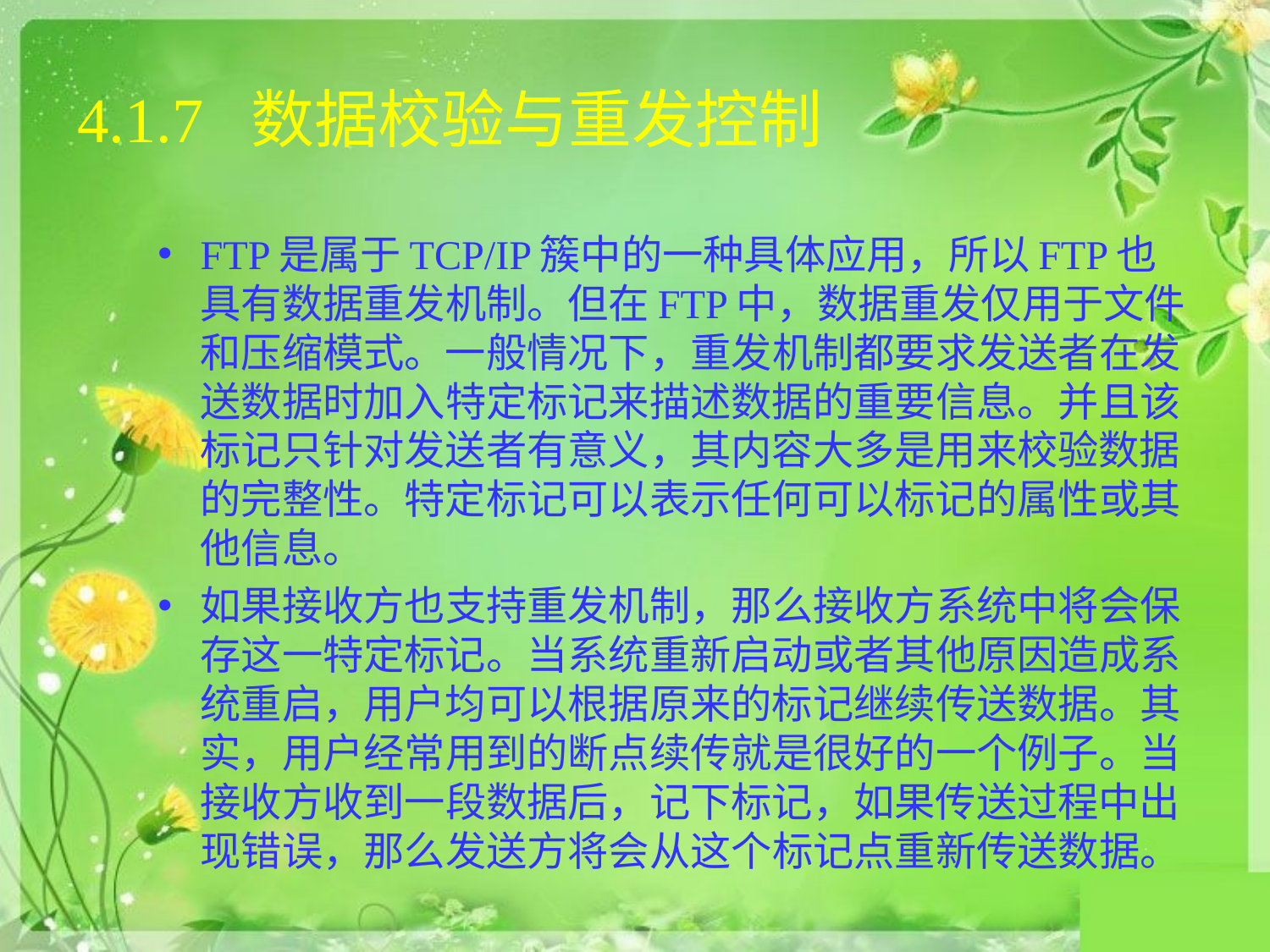

# 4.1.7  数据校验与重发控制
FTP是属于TCP/IP簇中的一种具体应用，所以FTP也具有数据重发机制。但在FTP中，数据重发仅用于文件和压缩模式。一般情况下，重发机制都要求发送者在发送数据时加入特定标记来描述数据的重要信息。并且该标记只针对发送者有意义，其内容大多是用来校验数据的完整性。特定标记可以表示任何可以标记的属性或其他信息。
如果接收方也支持重发机制，那么接收方系统中将会保存这一特定标记。当系统重新启动或者其他原因造成系统重启，用户均可以根据原来的标记继续传送数据。其实，用户经常用到的断点续传就是很好的一个例子。当接收方收到一段数据后，记下标记，如果传送过程中出现错误，那么发送方将会从这个标记点重新传送数据。